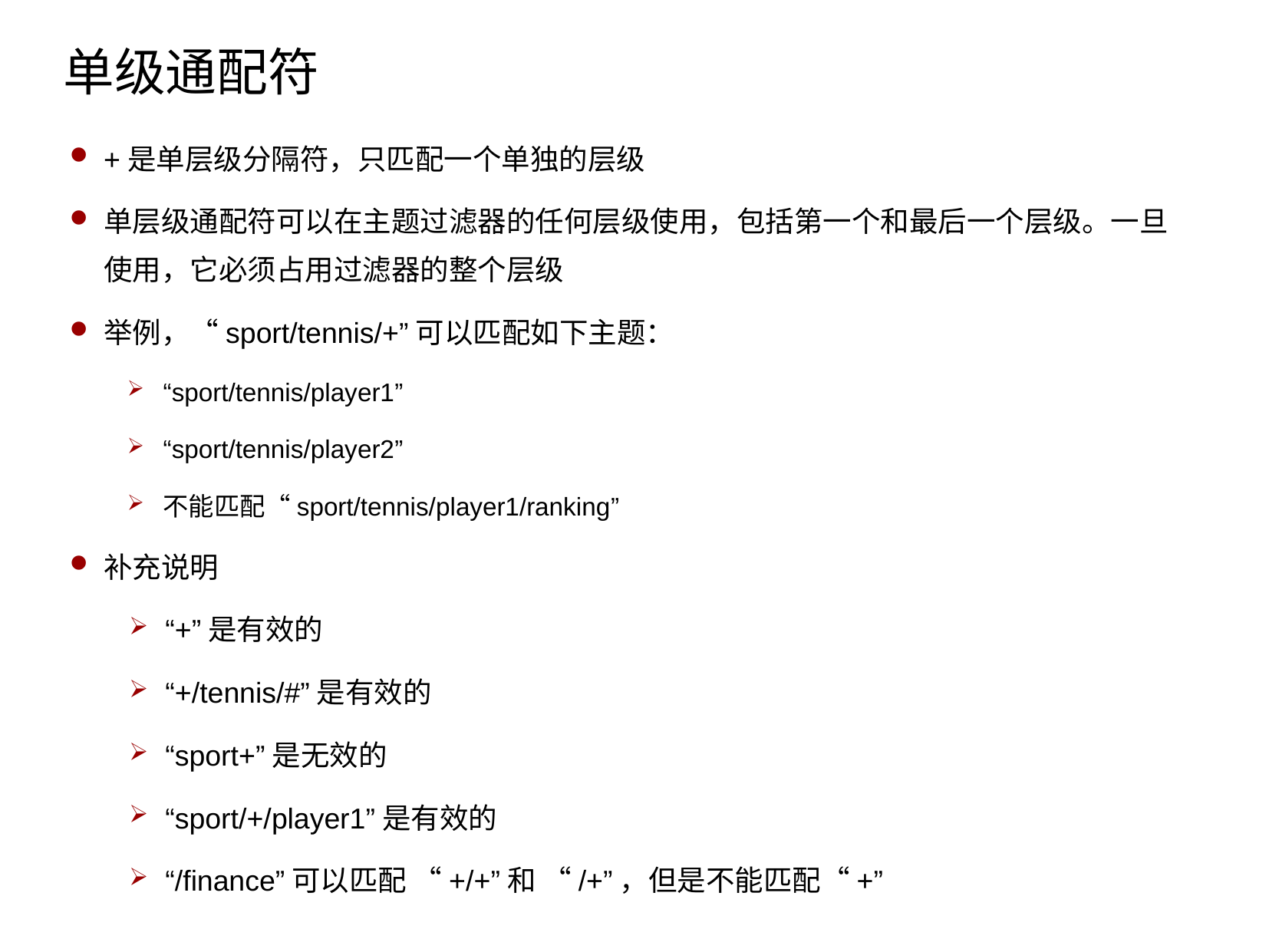

单级通配符
+是单层级分隔符，只匹配一个单独的层级
单层级通配符可以在主题过滤器的任何层级使用，包括第一个和最后一个层级。一旦使用，它必须占用过滤器的整个层级
举例，“sport/tennis/+”可以匹配如下主题：
“sport/tennis/player1”
“sport/tennis/player2”
不能匹配“sport/tennis/player1/ranking”
补充说明
“+”是有效的
“+/tennis/#”是有效的
“sport+”是无效的
“sport/+/player1”是有效的
“/finance”可以匹配 “+/+”和 “/+”，但是不能匹配“+”